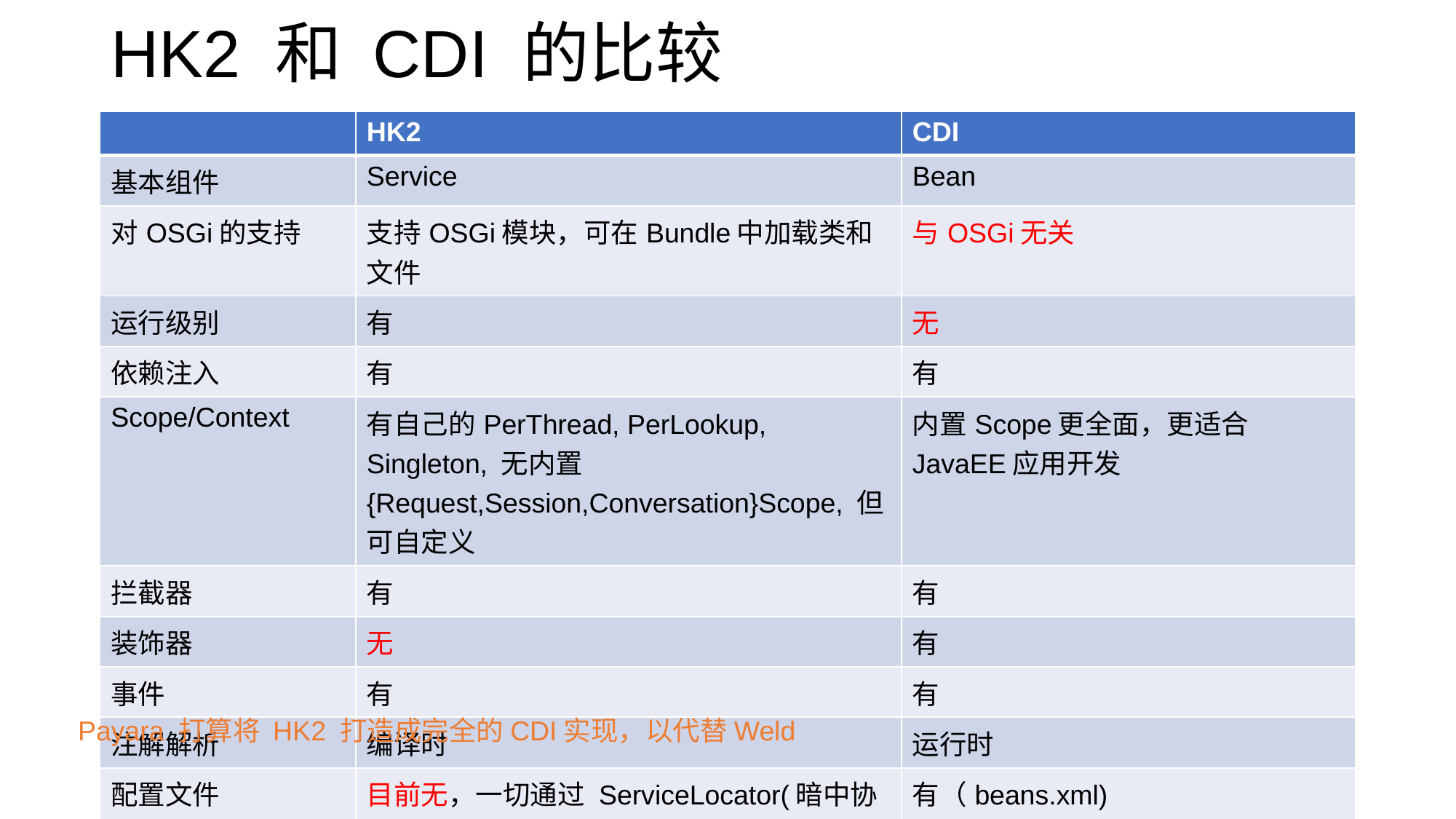

# HK2 和 CDI 的比较
|  | HK2 | CDI |
| --- | --- | --- |
| 基本组件 | Service | Bean |
| 对OSGi的支持 | 支持OSGi模块，可在Bundle中加载类和文件 | 与OSGi无关 |
| 运行级别 | 有 | 无 |
| 依赖注入 | 有 | 有 |
| Scope/Context | 有自己的PerThread, PerLookup, Singleton, 无内置{Request,Session,Conversation}Scope, 但可自定义 | 内置Scope更全面，更适合JavaEE应用开发 |
| 拦截器 | 有 | 有 |
| 装饰器 | 无 | 有 |
| 事件 | 有 | 有 |
| 注解解析 | 编译时 | 运行时 |
| 配置文件 | 目前无，一切通过 ServiceLocator(暗中协调） 和 Service（显式实现@Contract）搞定 | 有（beans.xml) |
Payara 打算将 HK2 打造成完全的CDI实现，以代替Weld